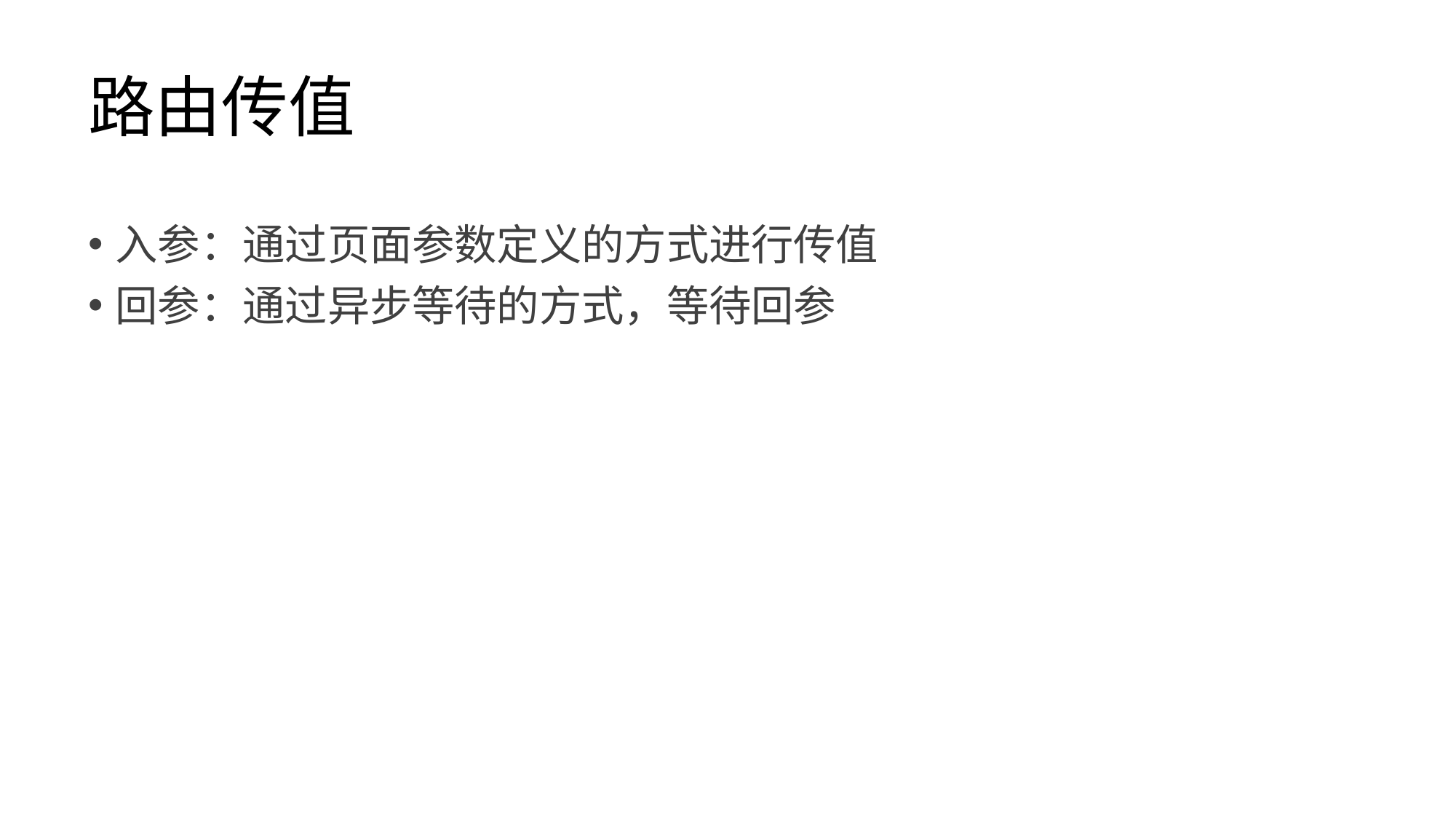

# 路由传值
入参：通过页面参数定义的方式进行传值
回参：通过异步等待的方式，等待回参